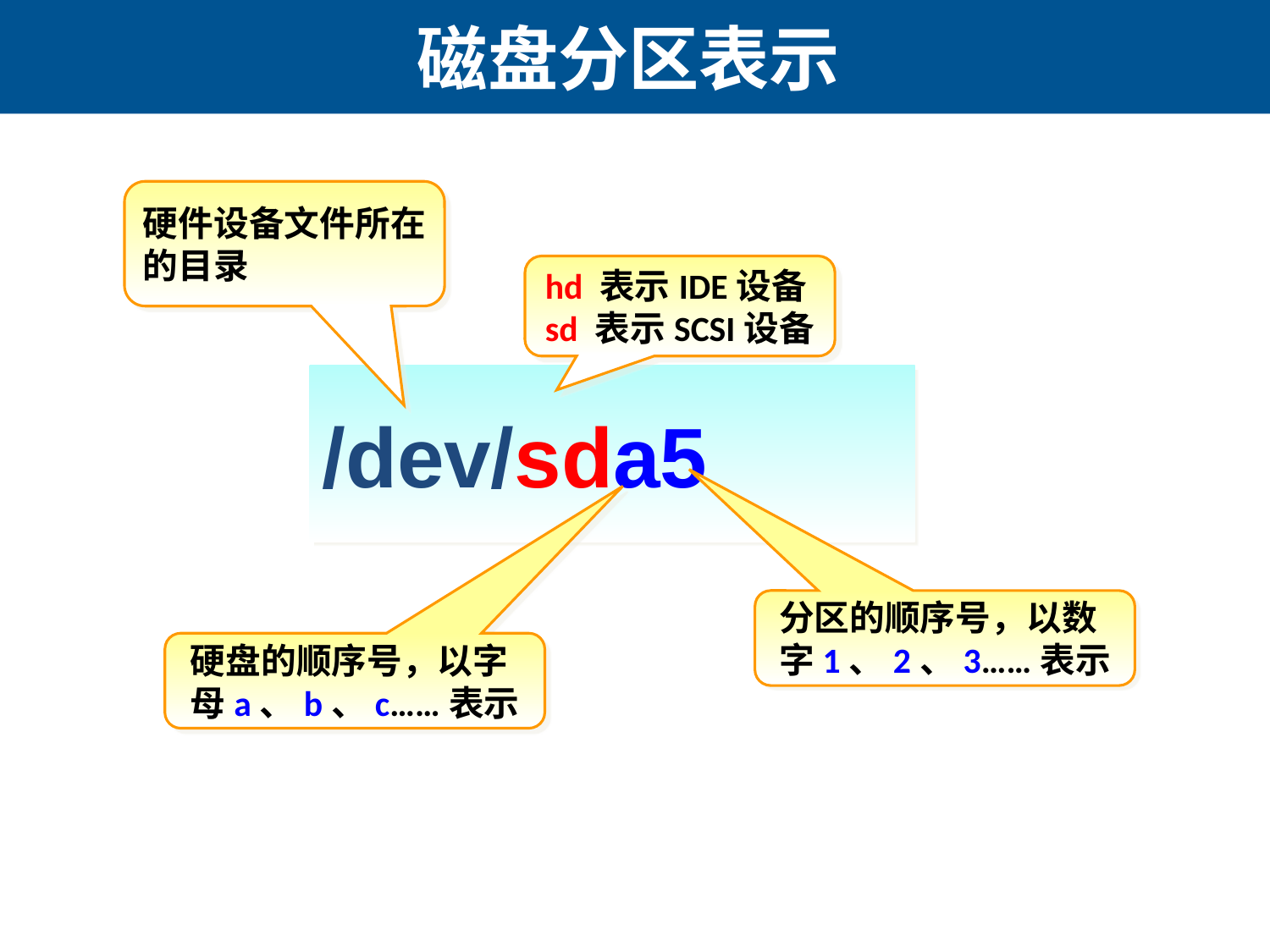

# 磁盘分区表示
硬件设备文件所在的目录
hd 表示IDE设备
sd 表示SCSI设备
/dev/sda5
分区的顺序号，以数字1、2、3……表示
硬盘的顺序号，以字母a、b、c……表示